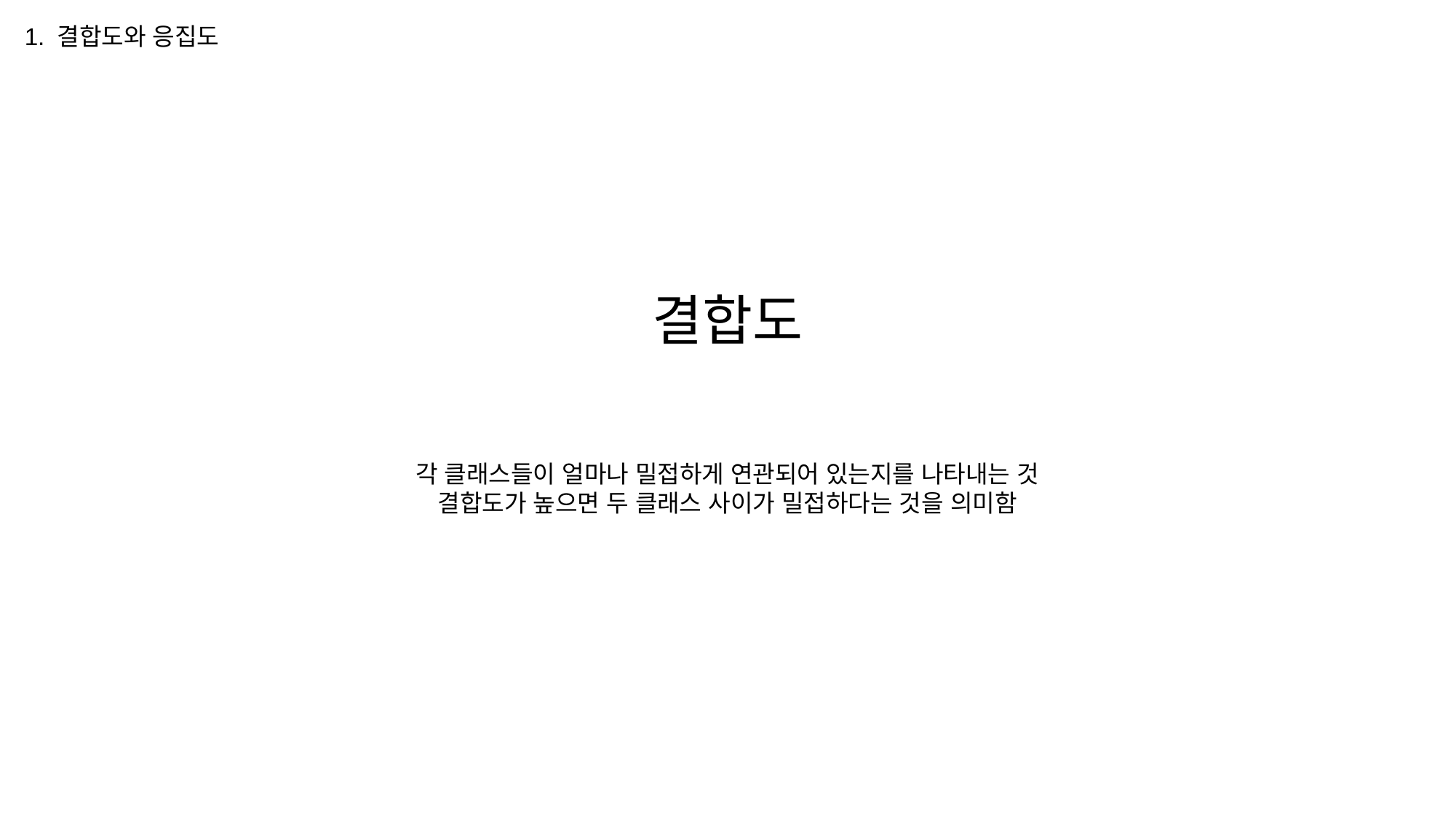

1. 결합도와 응집도
결합도
각 클래스들이 얼마나 밀접하게 연관되어 있는지를 나타내는 것
결합도가 높으면 두 클래스 사이가 밀접하다는 것을 의미함